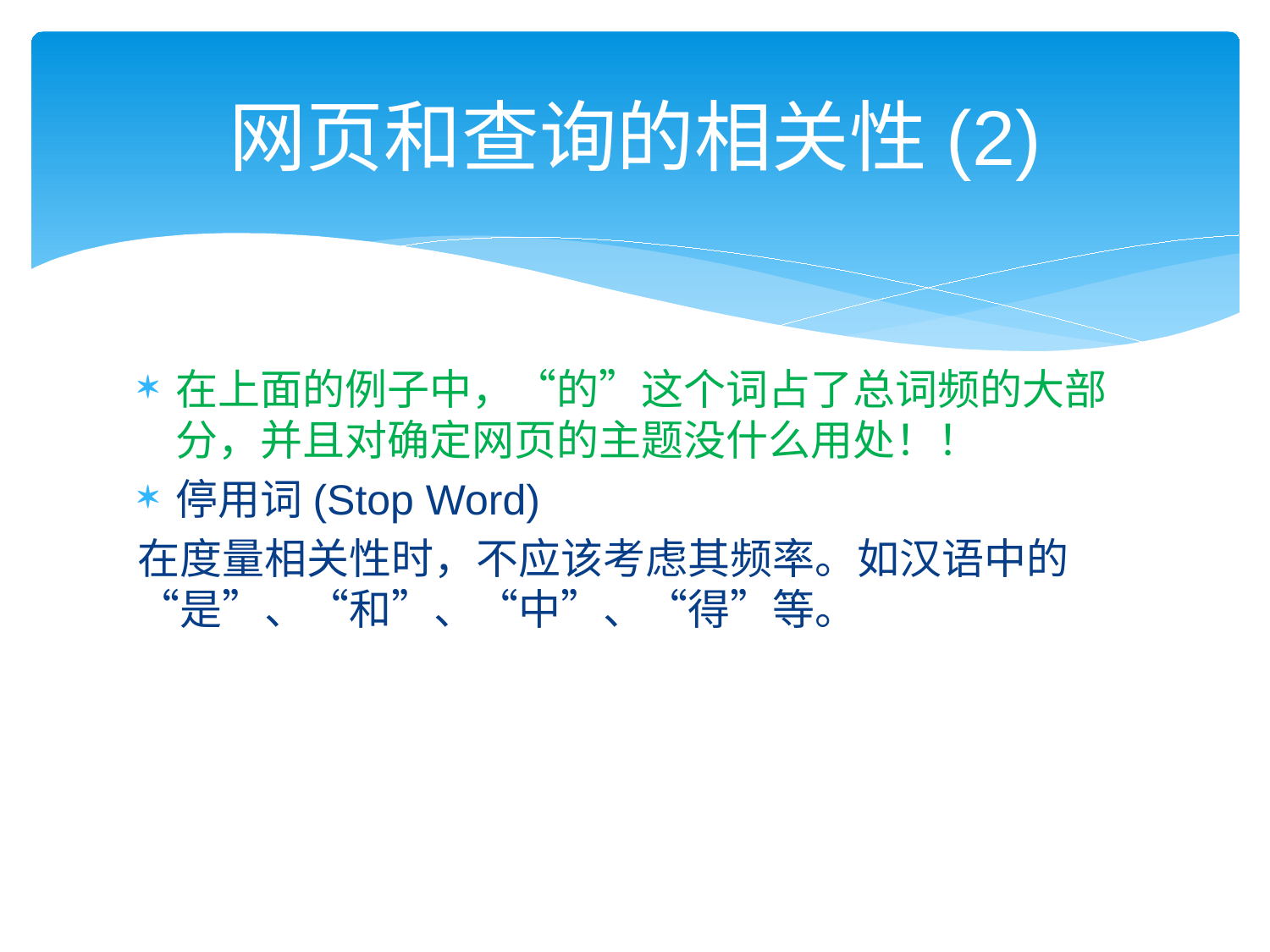

# 网页和查询的相关性(2)
在上面的例子中，“的”这个词占了总词频的大部分，并且对确定网页的主题没什么用处！！
停用词(Stop Word)
在度量相关性时，不应该考虑其频率。如汉语中的“是”、“和”、“中”、“得”等。